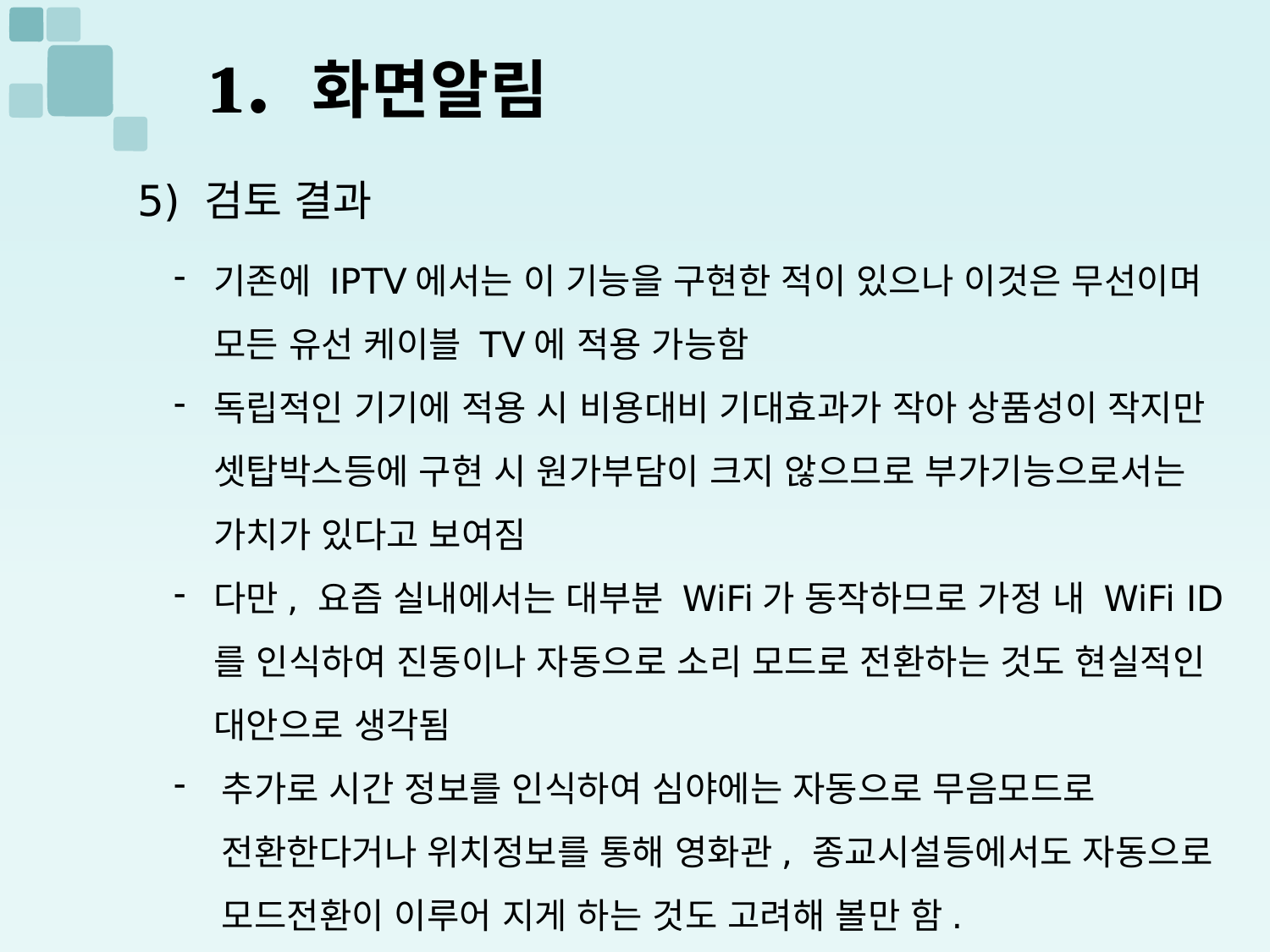

# 1. 화면알림
5) 검토 결과
기존에 IPTV에서는 이 기능을 구현한 적이 있으나 이것은 무선이며 모든 유선 케이블 TV에 적용 가능함
독립적인 기기에 적용 시 비용대비 기대효과가 작아 상품성이 작지만 셋탑박스등에 구현 시 원가부담이 크지 않으므로 부가기능으로서는 가치가 있다고 보여짐
다만, 요즘 실내에서는 대부분 WiFi가 동작하므로 가정 내 WiFi ID를 인식하여 진동이나 자동으로 소리 모드로 전환하는 것도 현실적인 대안으로 생각됨
추가로 시간 정보를 인식하여 심야에는 자동으로 무음모드로 전환한다거나 위치정보를 통해 영화관, 종교시설등에서도 자동으로 모드전환이 이루어 지게 하는 것도 고려해 볼만 함.